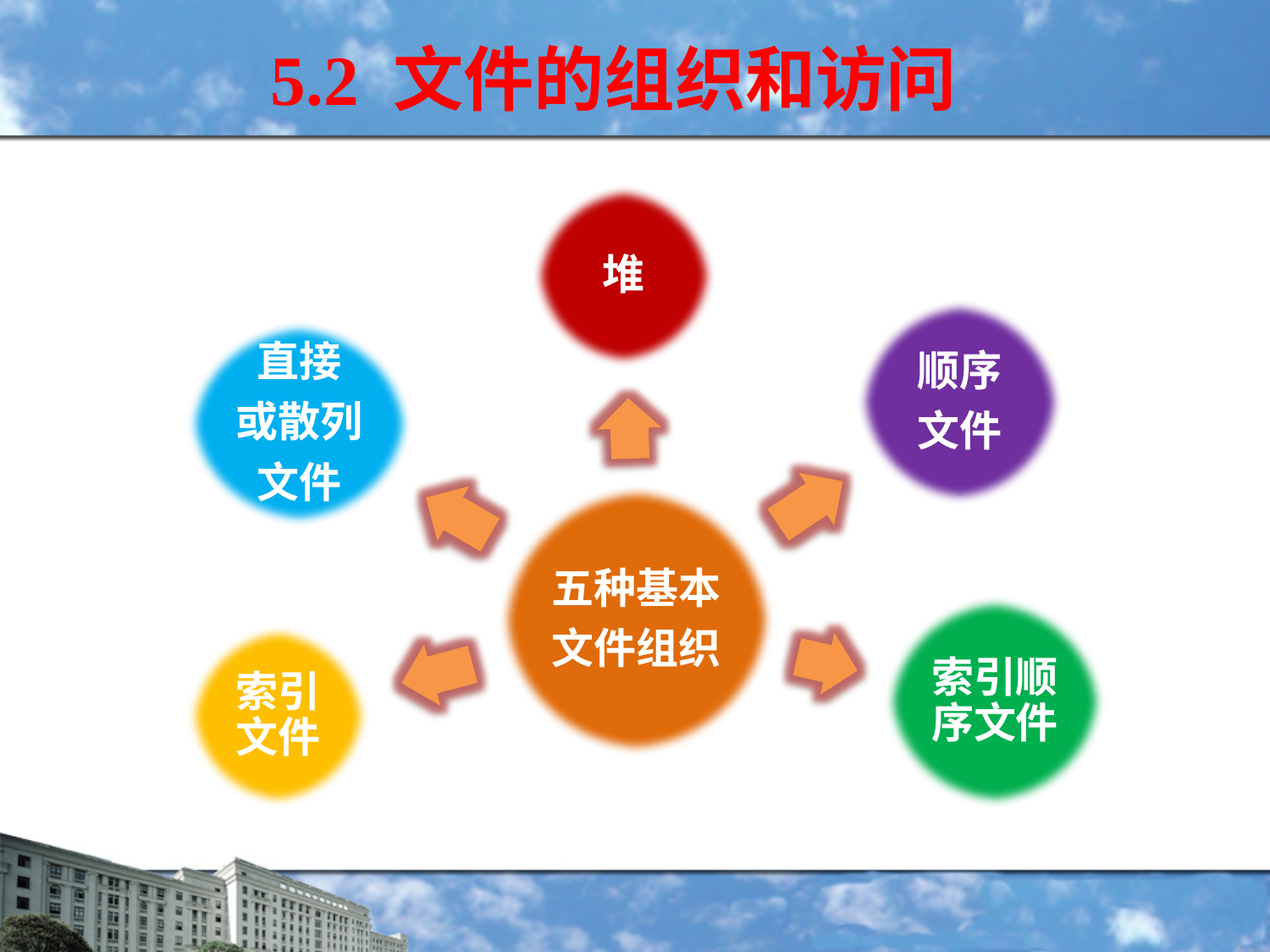

# 5.2 文件的组织和访问
五种基本
文件组织

堆

顺序
文件

索引顺序文件

索引文件

直接
或散列
文件